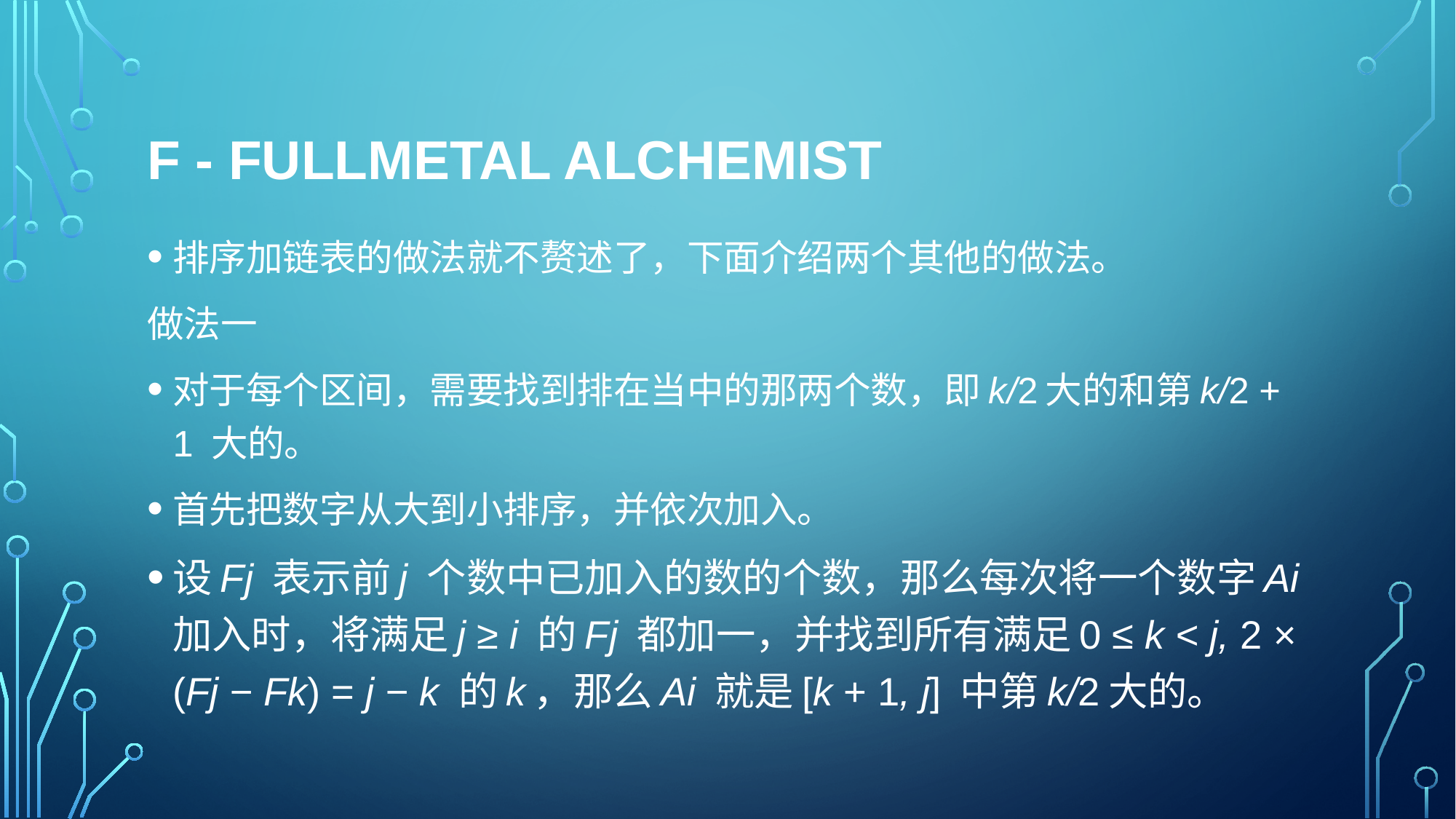

# F - Fullmetal Alchemist
排序加链表的做法就不赘述了，下面介绍两个其他的做法。
做法一
对于每个区间，需要找到排在当中的那两个数，即k/2大的和第k/2 + 1 大的。
首先把数字从大到小排序，并依次加入。
设Fj 表示前j 个数中已加入的数的个数，那么每次将一个数字Ai 加入时，将满足j ≥ i 的Fj 都加一，并找到所有满足0 ≤ k < j, 2 × (Fj − Fk) = j − k 的k，那么Ai 就是[k + 1, j] 中第k/2大的。